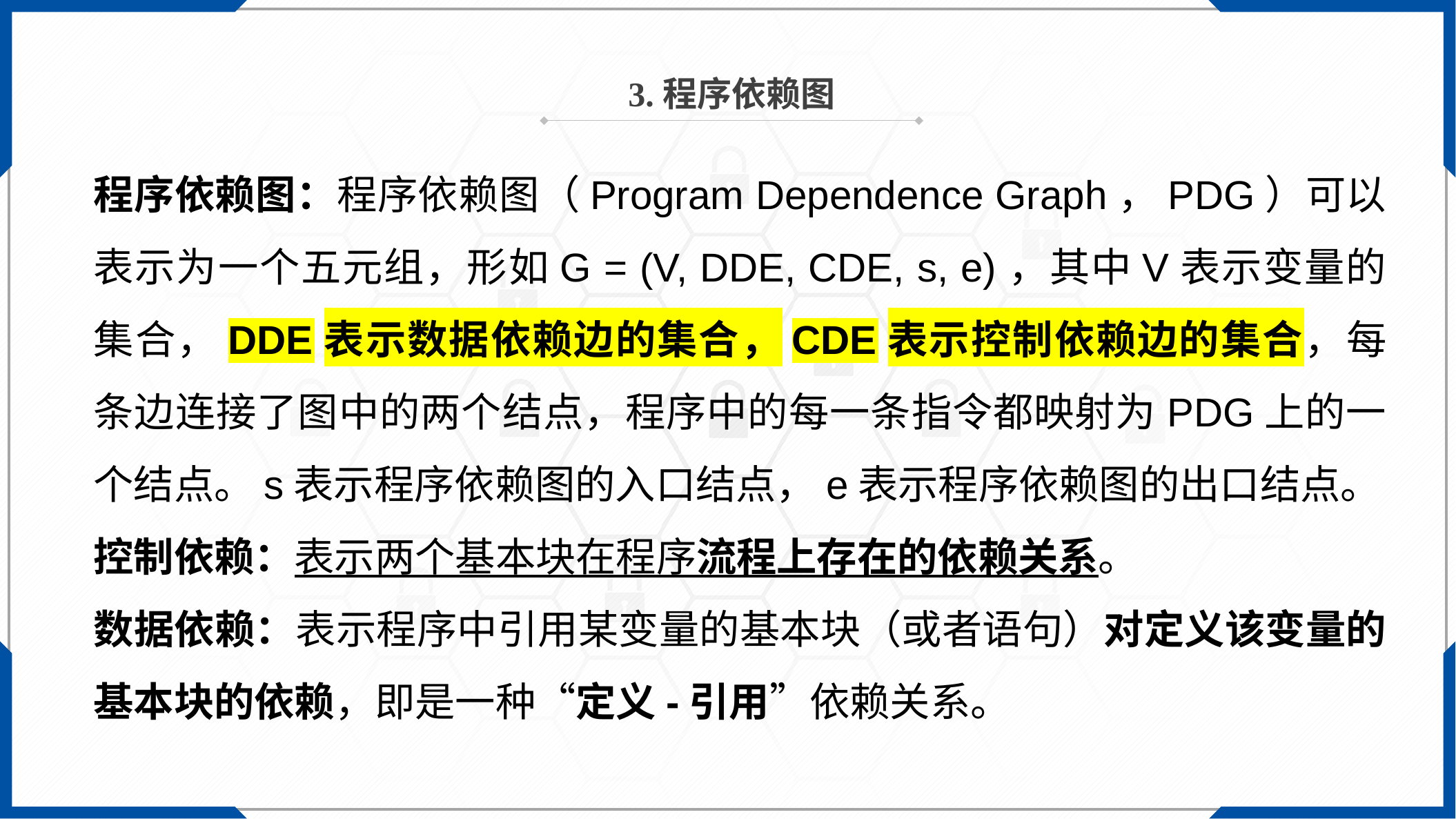

3.程序依赖图
程序依赖图：程序依赖图（Program Dependence Graph，PDG）可以表示为一个五元组，形如G = (V, DDE, CDE, s, e)，其中V表示变量的集合，DDE表示数据依赖边的集合，CDE表示控制依赖边的集合，每条边连接了图中的两个结点，程序中的每一条指令都映射为PDG上的一个结点。s表示程序依赖图的入口结点，e表示程序依赖图的出口结点。
控制依赖：表示两个基本块在程序流程上存在的依赖关系。
数据依赖：表示程序中引用某变量的基本块（或者语句）对定义该变量的基本块的依赖，即是一种“定义-引用”依赖关系。